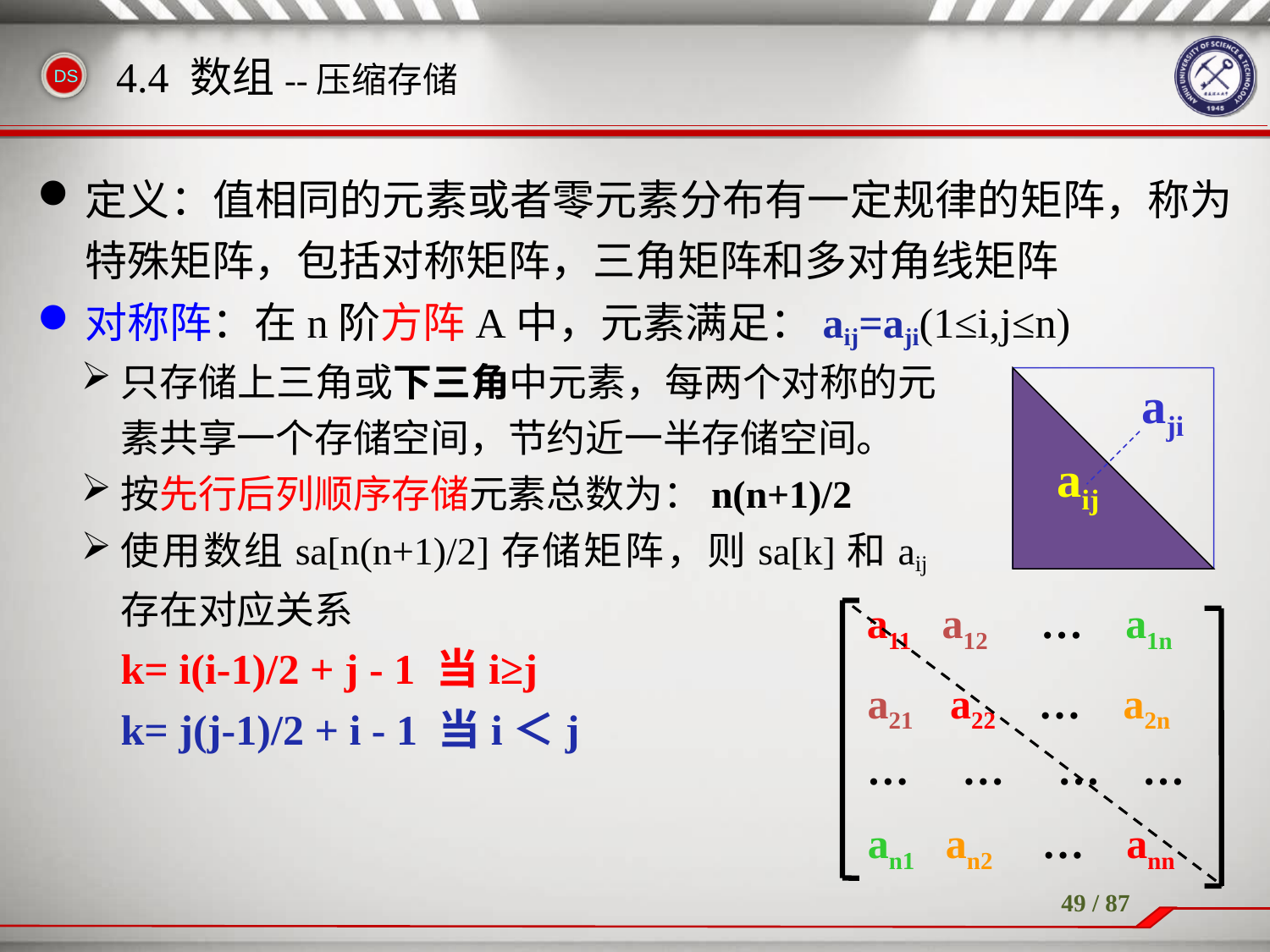

# 4.4 数组--压缩存储
定义：值相同的元素或者零元素分布有一定规律的矩阵，称为特殊矩阵，包括对称矩阵，三角矩阵和多对角线矩阵
对称阵：在n阶方阵A中，元素满足：aij=aji(1≤i,j≤n)

只存储上三角或下三角中元素，每两个对称的元素共享一个存储空间，节约近一半存储空间。
按先行后列顺序存储元素总数为：n(n+1)/2
使用数组sa[n(n+1)/2]存储矩阵，则sa[k]和aij存在对应关系
	k= i(i-1)/2 + j - 1 当i≥j
	k= j(j-1)/2 + i - 1 当i＜j

aji

aij

a11     a12     …    a1n

a21      a22       …    a2n
…     …     …    …
an1     an2        …    ann